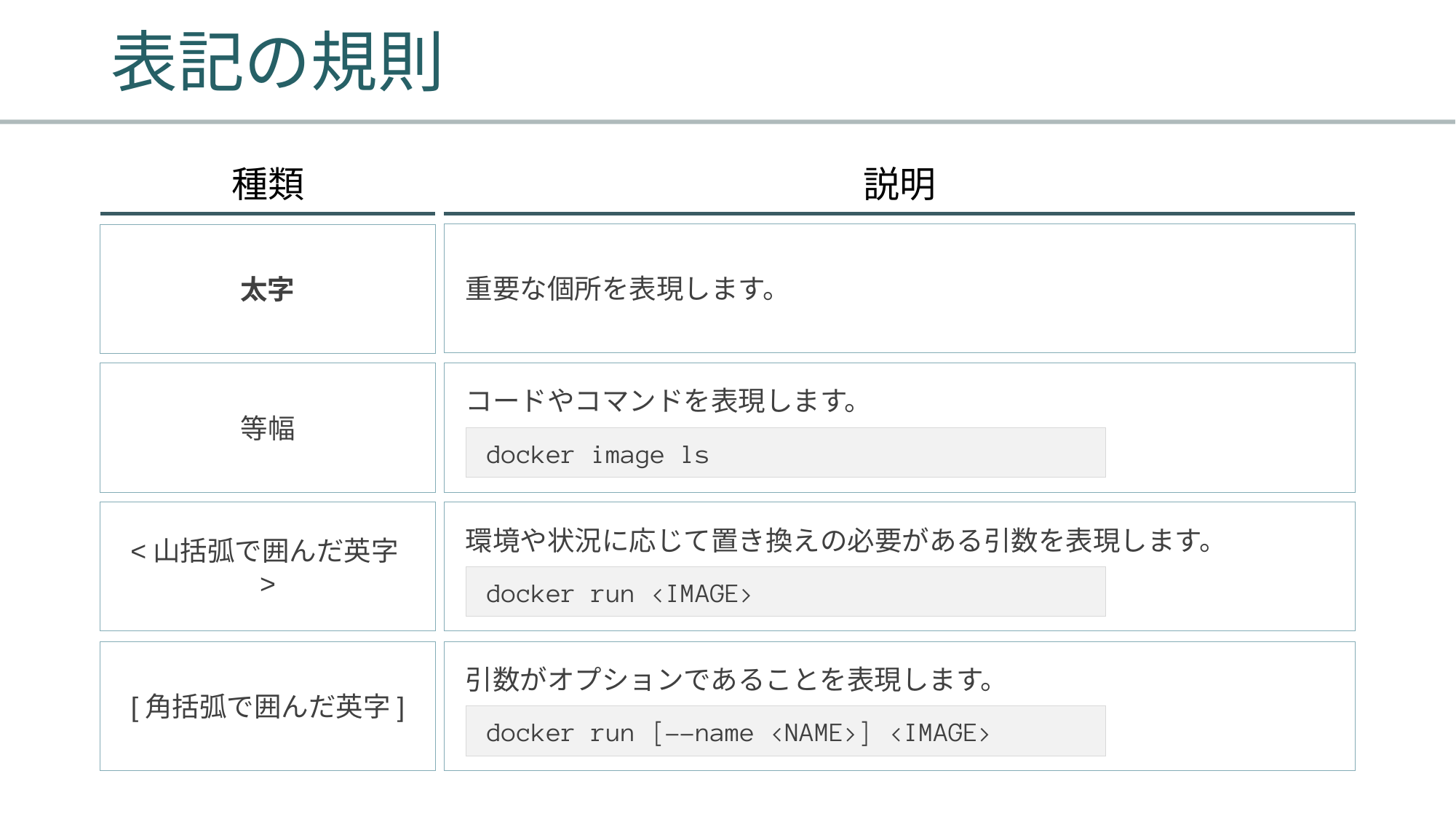

# 表記の規則
種類
説明
重要な個所を表現します。
太字
等幅
コードやコマンドを表現します。

docker image ls
<山括弧で囲んだ英字>
環境や状況に応じて置き換えの必要がある引数を表現します。

docker run <IMAGE>
[角括弧で囲んだ英字]
引数がオプションであることを表現します。

docker run [--name <NAME>] <IMAGE>